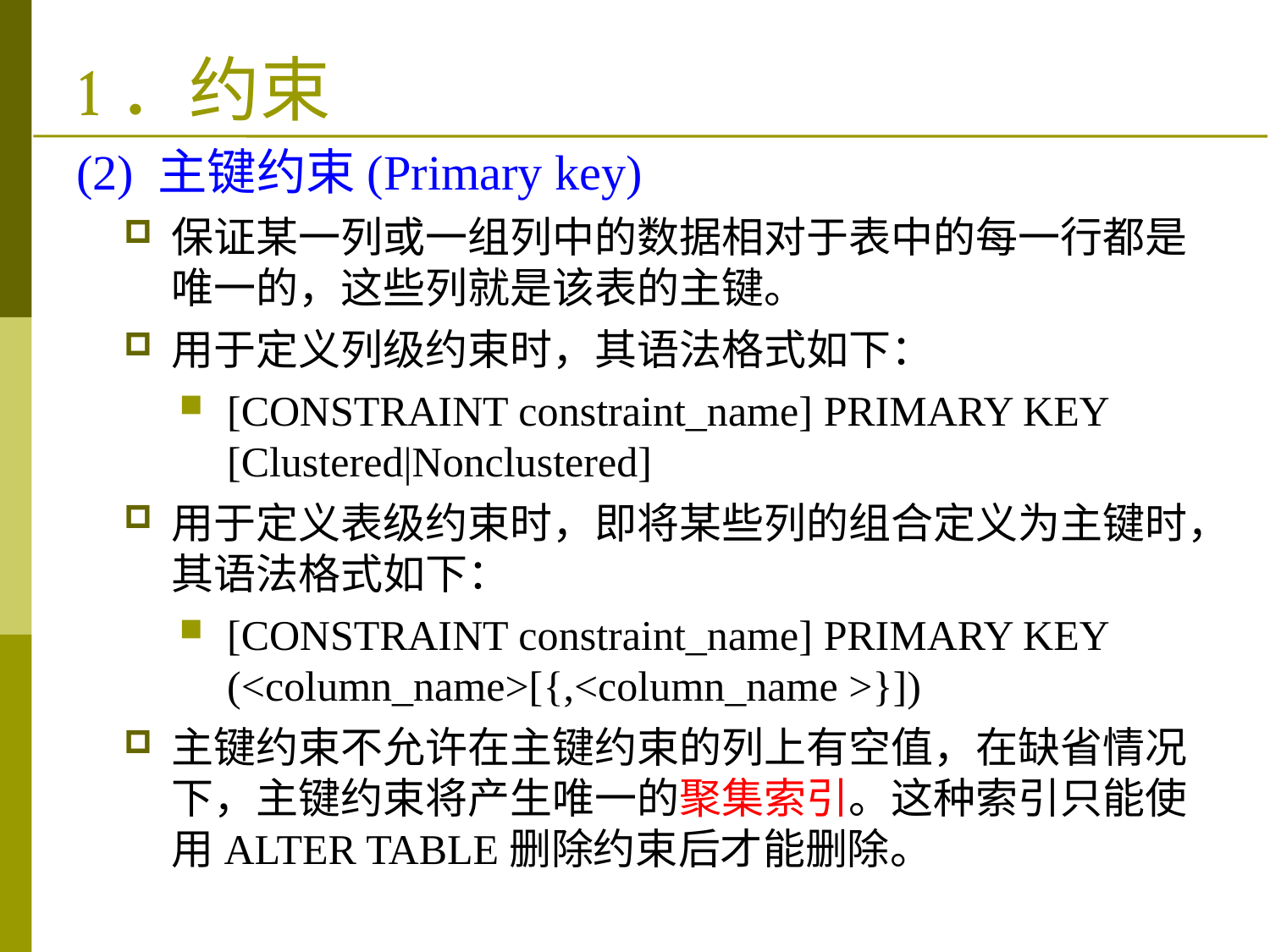

# 1．约束
(2) 主键约束(Primary key)
保证某一列或一组列中的数据相对于表中的每一行都是唯一的，这些列就是该表的主键。
用于定义列级约束时，其语法格式如下：
[CONSTRAINT constraint_name] PRIMARY KEY [Clustered|Nonclustered]
用于定义表级约束时，即将某些列的组合定义为主键时，其语法格式如下：
[CONSTRAINT constraint_name] PRIMARY KEY (<column_name>[{,<column_name >}])
主键约束不允许在主键约束的列上有空值，在缺省情况下，主键约束将产生唯一的聚集索引。这种索引只能使用ALTER TABLE删除约束后才能删除。